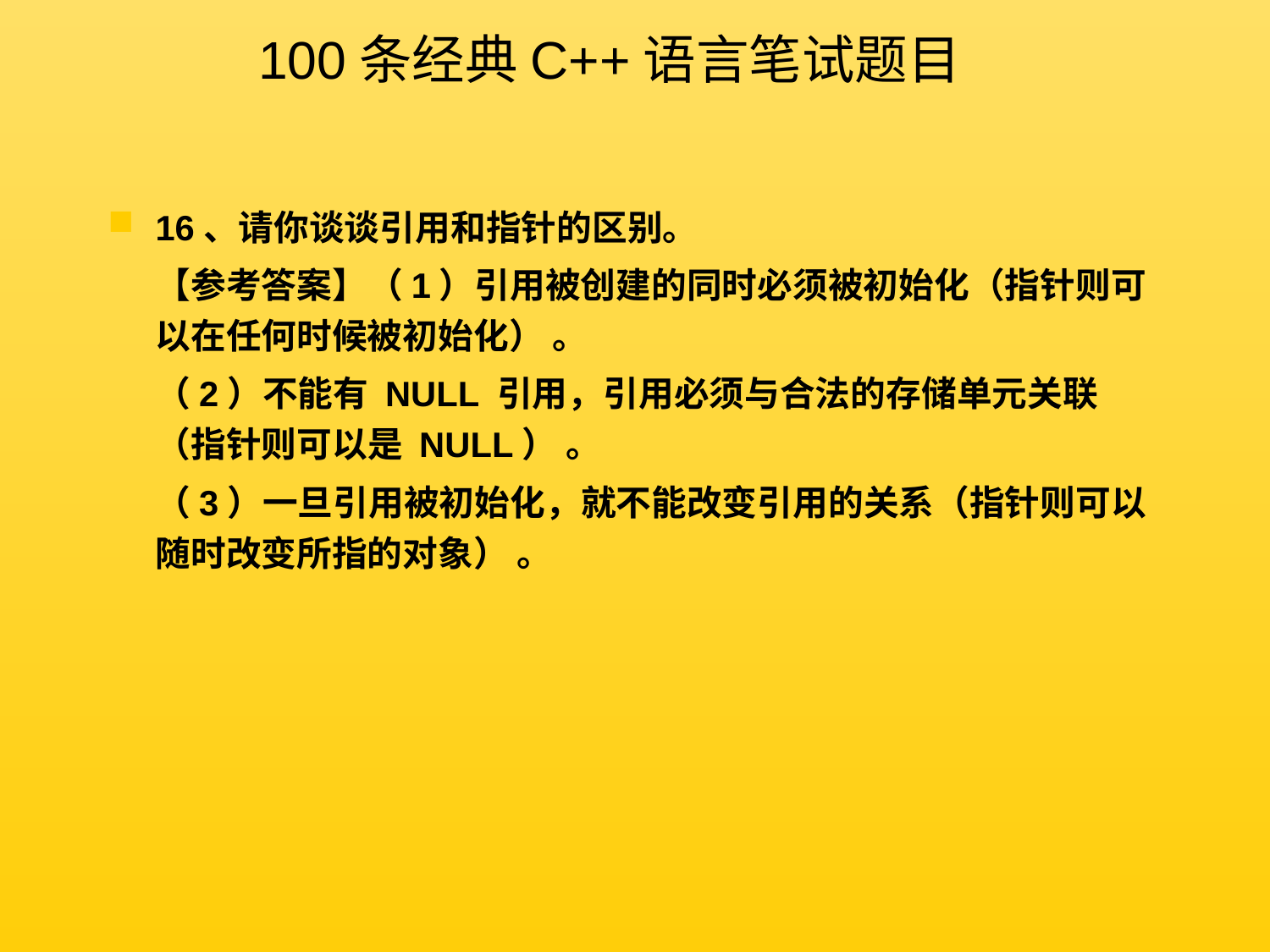

100条经典C++语言笔试题目
16、请你谈谈引用和指针的区别。
	【参考答案】（1）引用被创建的同时必须被初始化（指针则可以在任何时候被初始化） 。
	（2）不能有 NULL 引用，引用必须与合法的存储单元关联（指针则可以是 NULL） 。
	（3）一旦引用被初始化，就不能改变引用的关系（指针则可以随时改变所指的对象） 。